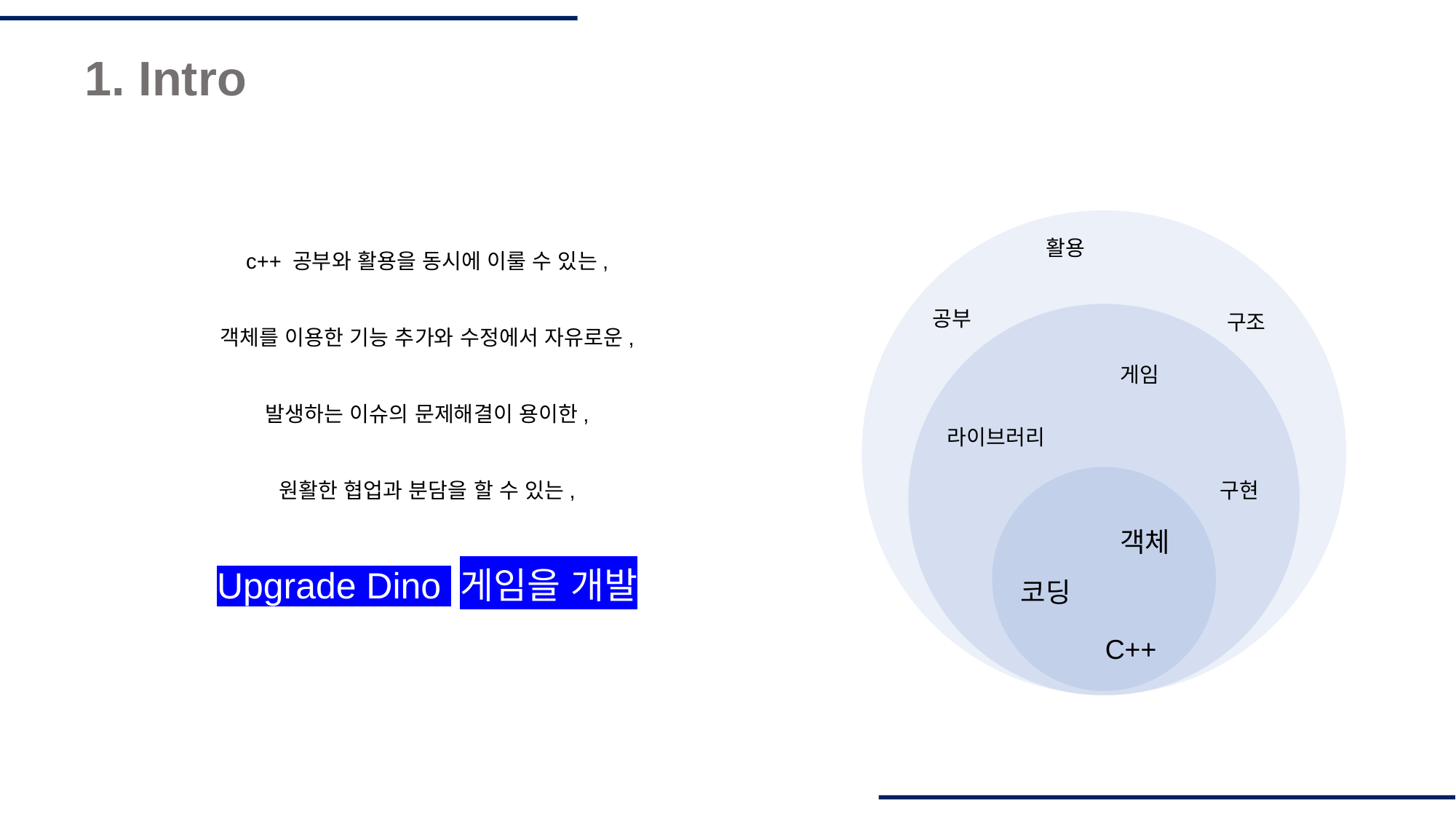

1. Intro

c++ 공부와 활용을 동시에 이룰 수 있는,

객체를 이용한 기능 추가와 수정에서 자유로운,

발생하는 이슈의 문제해결이 용이한,

원활한 협업과 분담을 할 수 있는,

Upgrade Dino 게임을 개발
활용
공부
구조

게임
라이브러리

구현
객체
코딩
C++